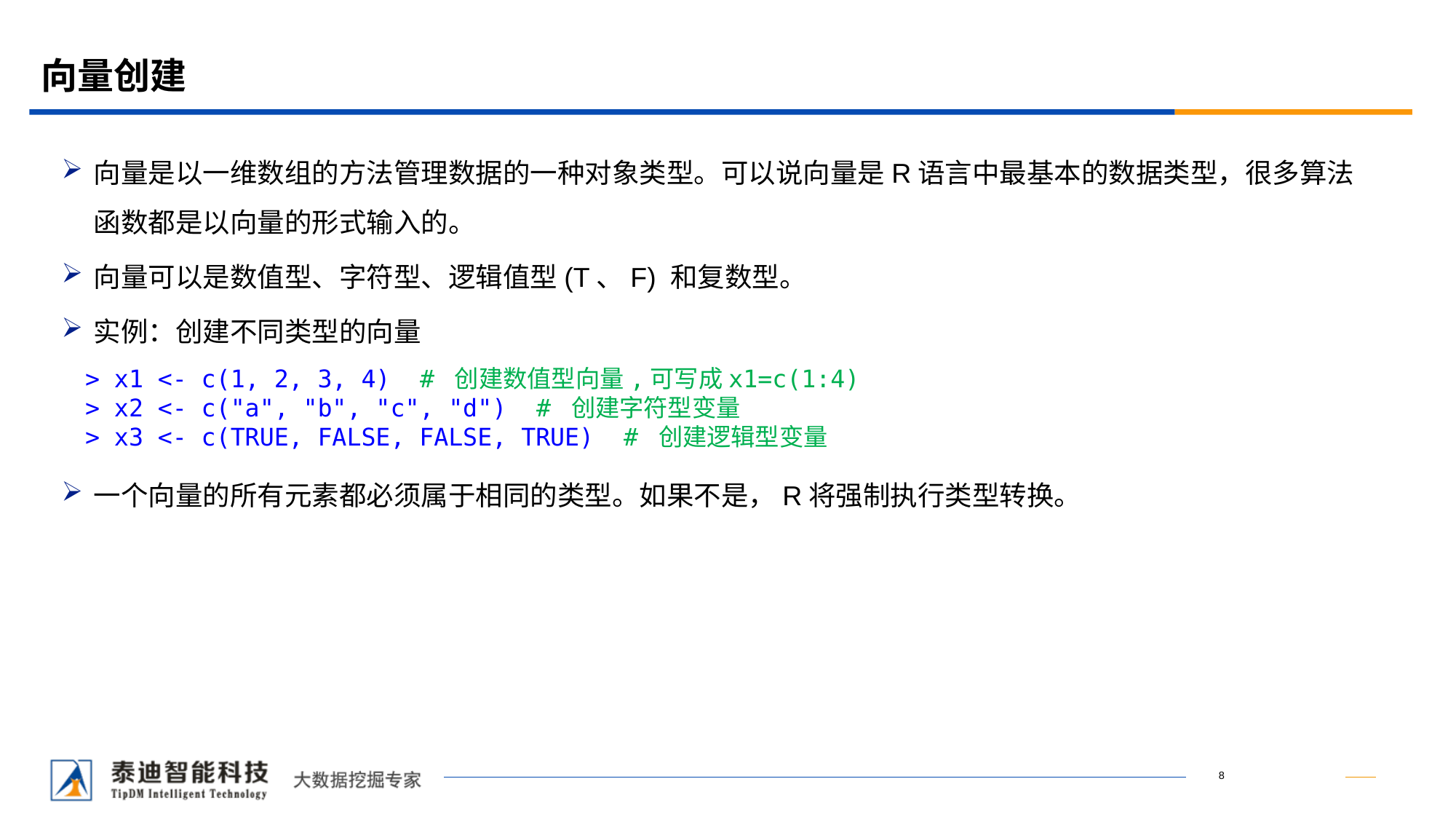

# 向量创建
向量是以一维数组的方法管理数据的一种对象类型。可以说向量是R语言中最基本的数据类型，很多算法函数都是以向量的形式输入的。
向量可以是数值型、字符型、逻辑值型(T、F) 和复数型。
实例：创建不同类型的向量

一个向量的所有元素都必须属于相同的类型。如果不是，R将强制执行类型转换。

> x1 <- c(1, 2, 3, 4)  # 创建数值型向量,可写成x1=c(1:4)
> x2 <- c("a", "b", "c", "d")  # 创建字符型变量
> x3 <- c(TRUE, FALSE, FALSE, TRUE)  # 创建逻辑型变量